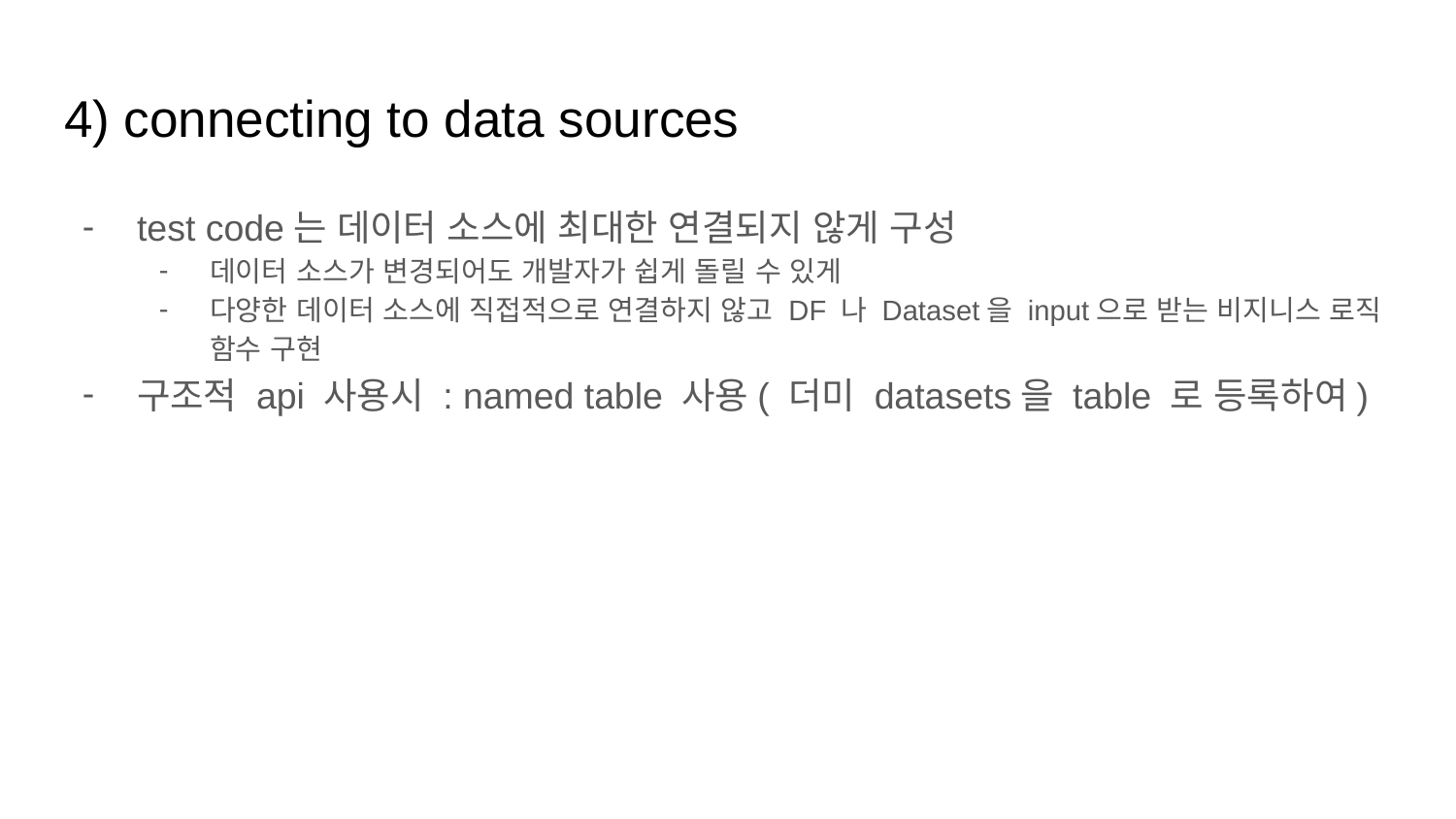

# 4) connecting to data sources
test code는 데이터 소스에 최대한 연결되지 않게 구성
데이터 소스가 변경되어도 개발자가 쉽게 돌릴 수 있게
다양한 데이터 소스에 직접적으로 연결하지 않고 DF 나 Dataset을 input으로 받는 비지니스 로직 함수 구현
구조적 api 사용시 : named table 사용( 더미 datasets을 table 로 등록하여)